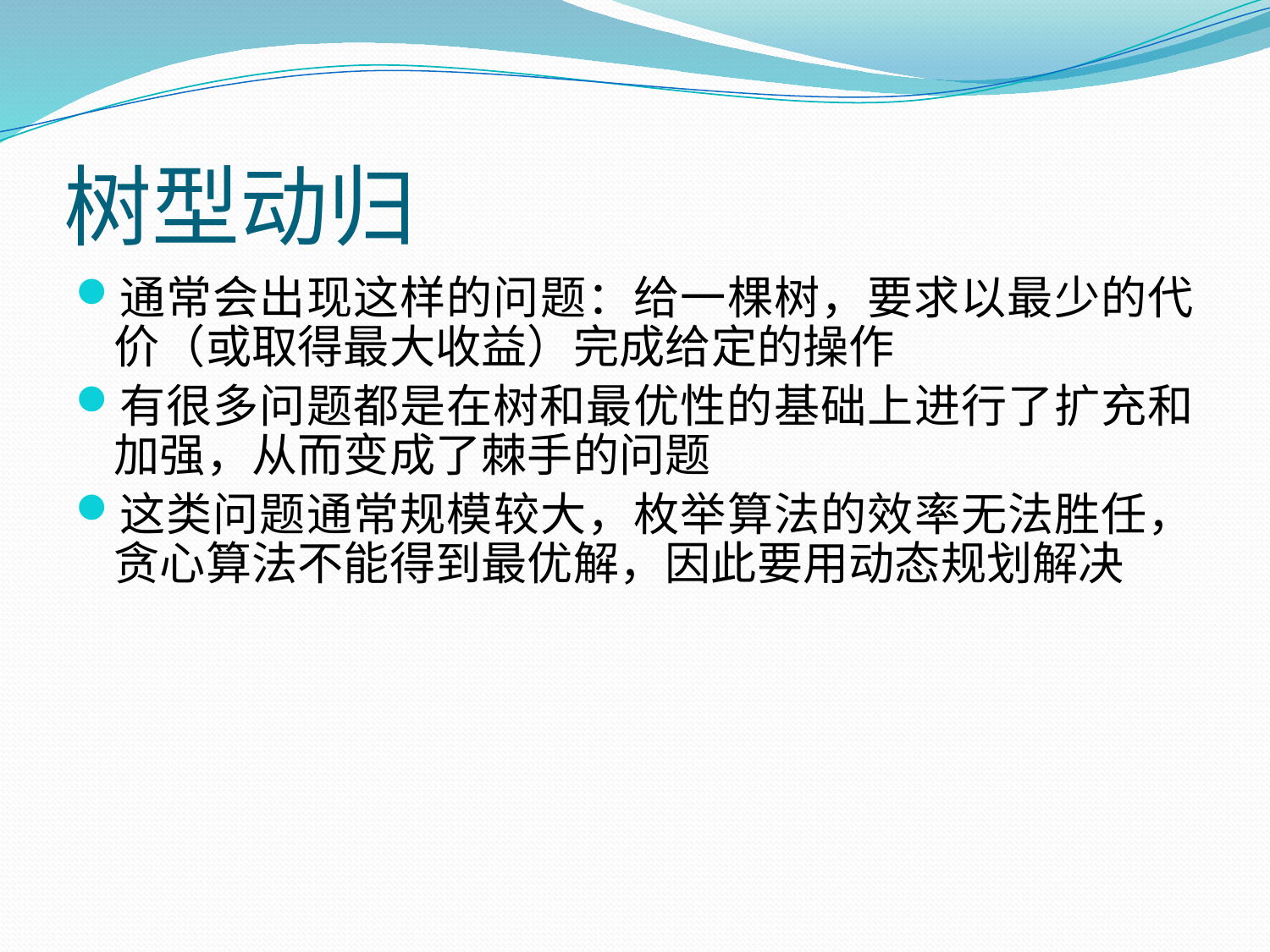

# 树型动归
通常会出现这样的问题：给一棵树，要求以最少的代价（或取得最大收益）完成给定的操作
有很多问题都是在树和最优性的基础上进行了扩充和加强，从而变成了棘手的问题
这类问题通常规模较大，枚举算法的效率无法胜任，贪心算法不能得到最优解，因此要用动态规划解决